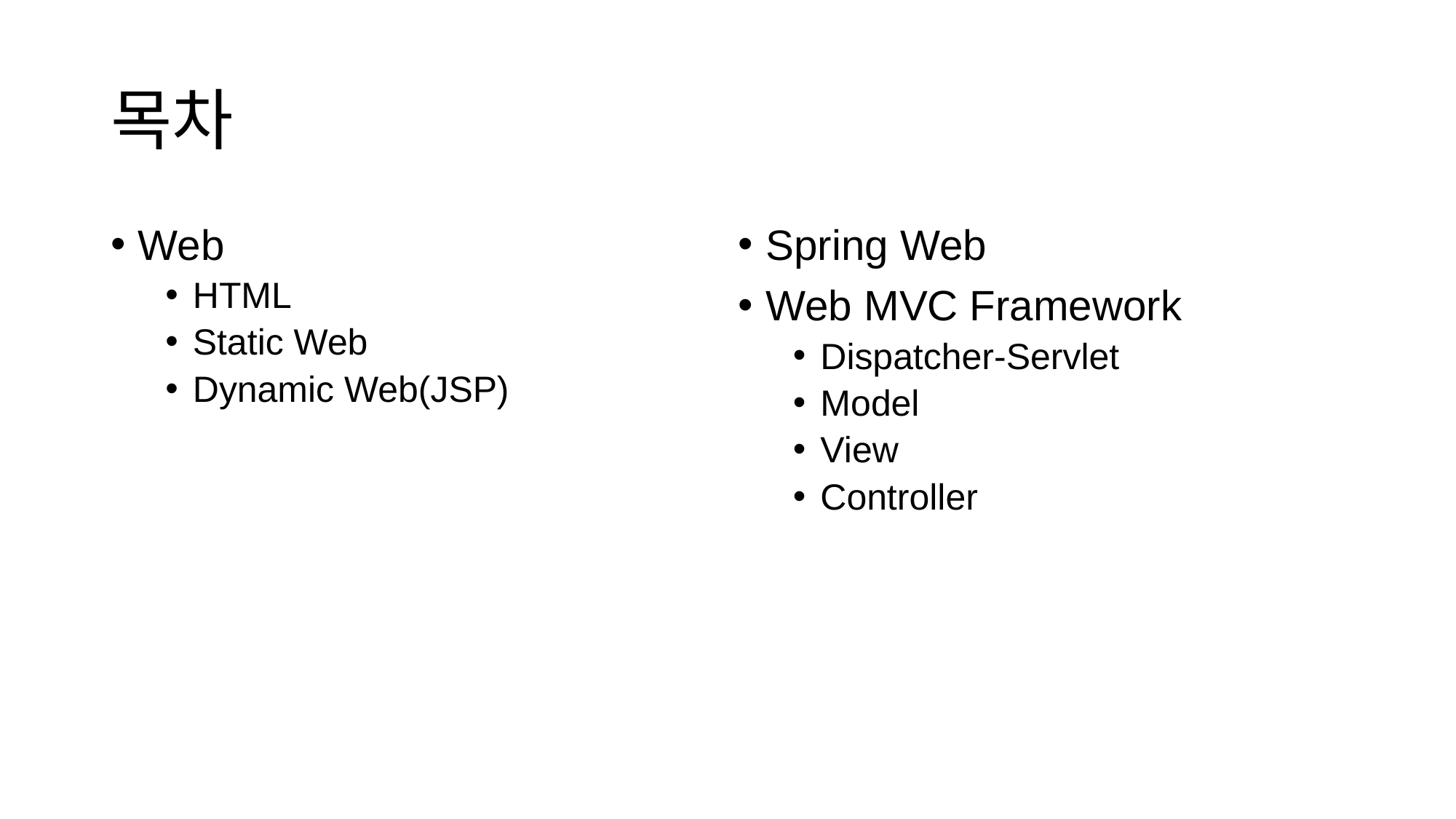

# 목차
Web
HTML
Static Web
Dynamic Web(JSP)

Spring Web
Web MVC Framework
Dispatcher-Servlet
Model
View
Controller